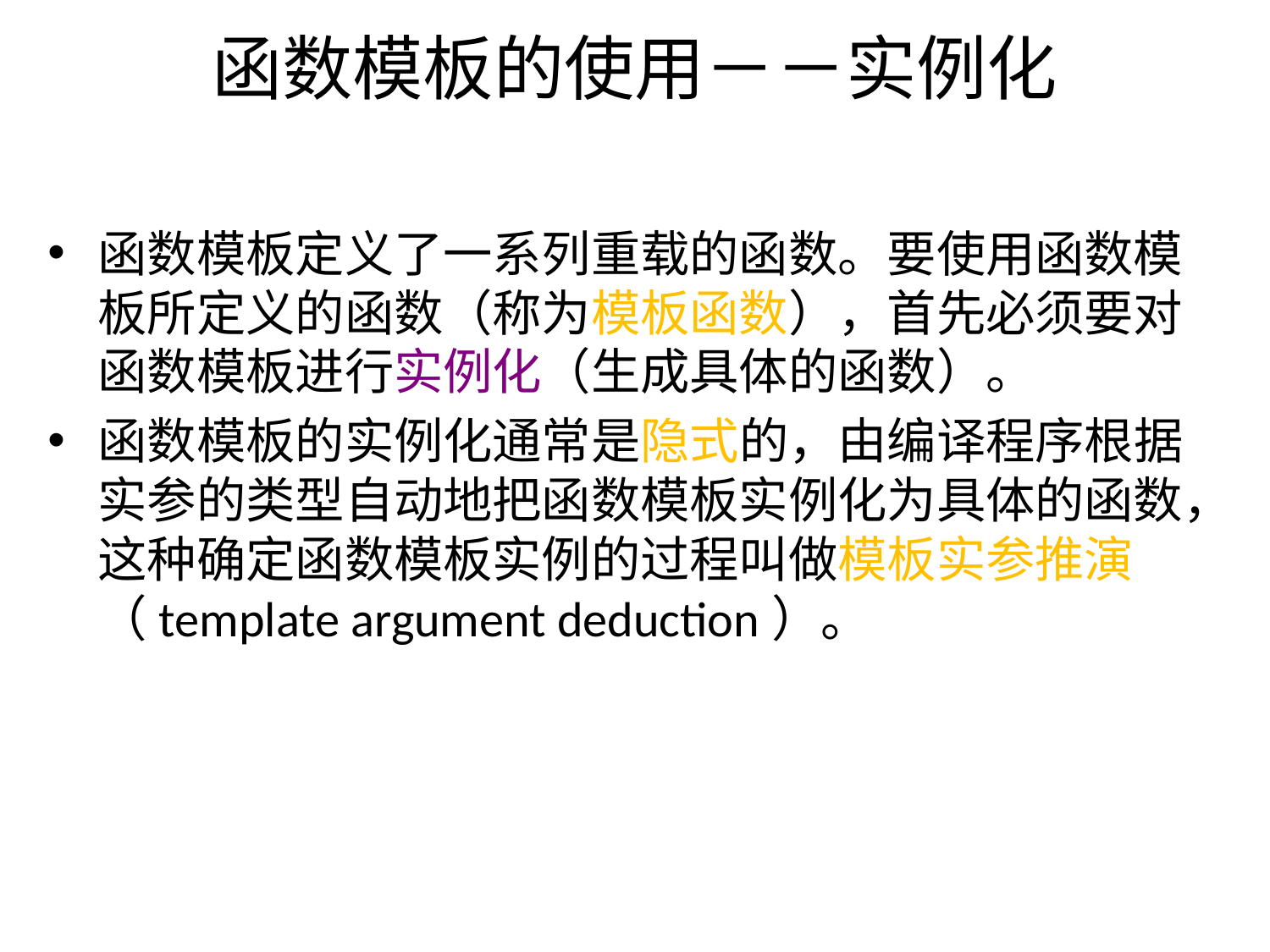

# 函数模板的使用－－实例化
函数模板定义了一系列重载的函数。要使用函数模板所定义的函数（称为模板函数），首先必须要对函数模板进行实例化（生成具体的函数）。
函数模板的实例化通常是隐式的，由编译程序根据实参的类型自动地把函数模板实例化为具体的函数，这种确定函数模板实例的过程叫做模板实参推演（template argument deduction）。